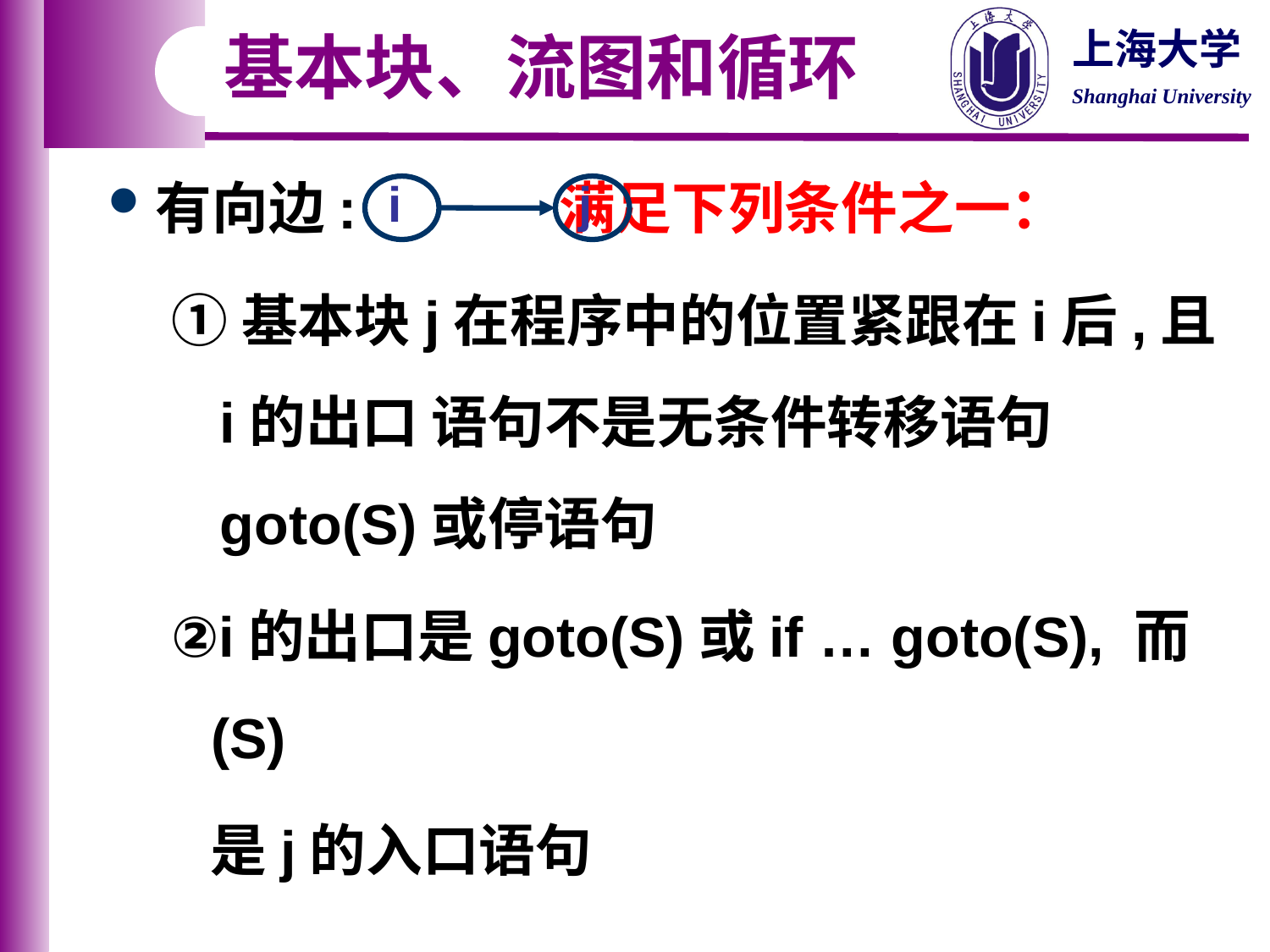

基本块、流图和循环
有向边:            满足下列条件之一：
①基本块j在程序中的位置紧跟在i后,且i的出口 语句不是无条件转移语句goto(S)或停语句
②i的出口是goto(S)或if … goto(S), 而(S)
  是j的入口语句

i
j